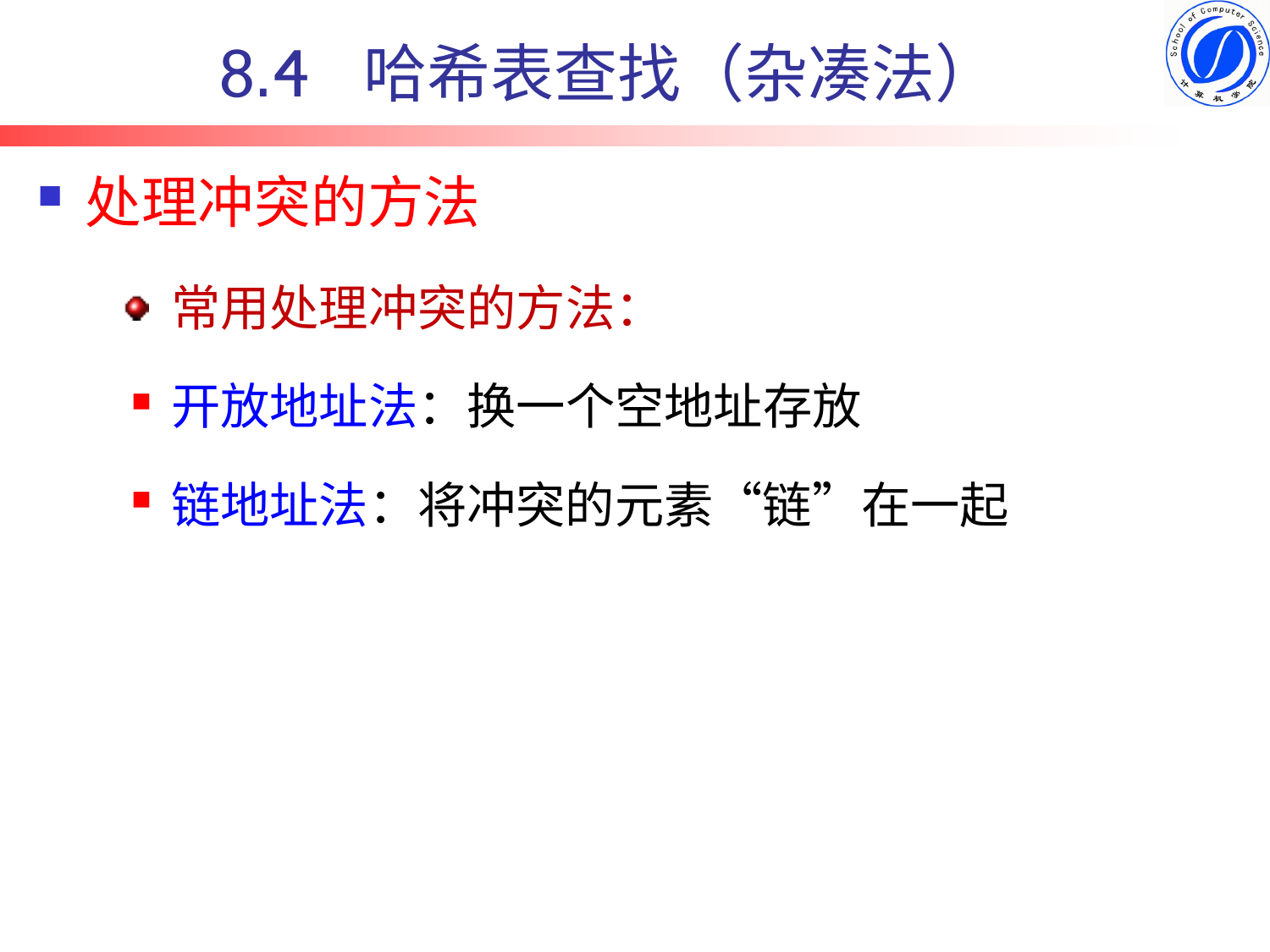

# 8.4  哈希表查找（杂凑法）
处理冲突的方法
常用处理冲突的方法：
开放地址法：换一个空地址存放
链地址法：将冲突的元素“链”在一起